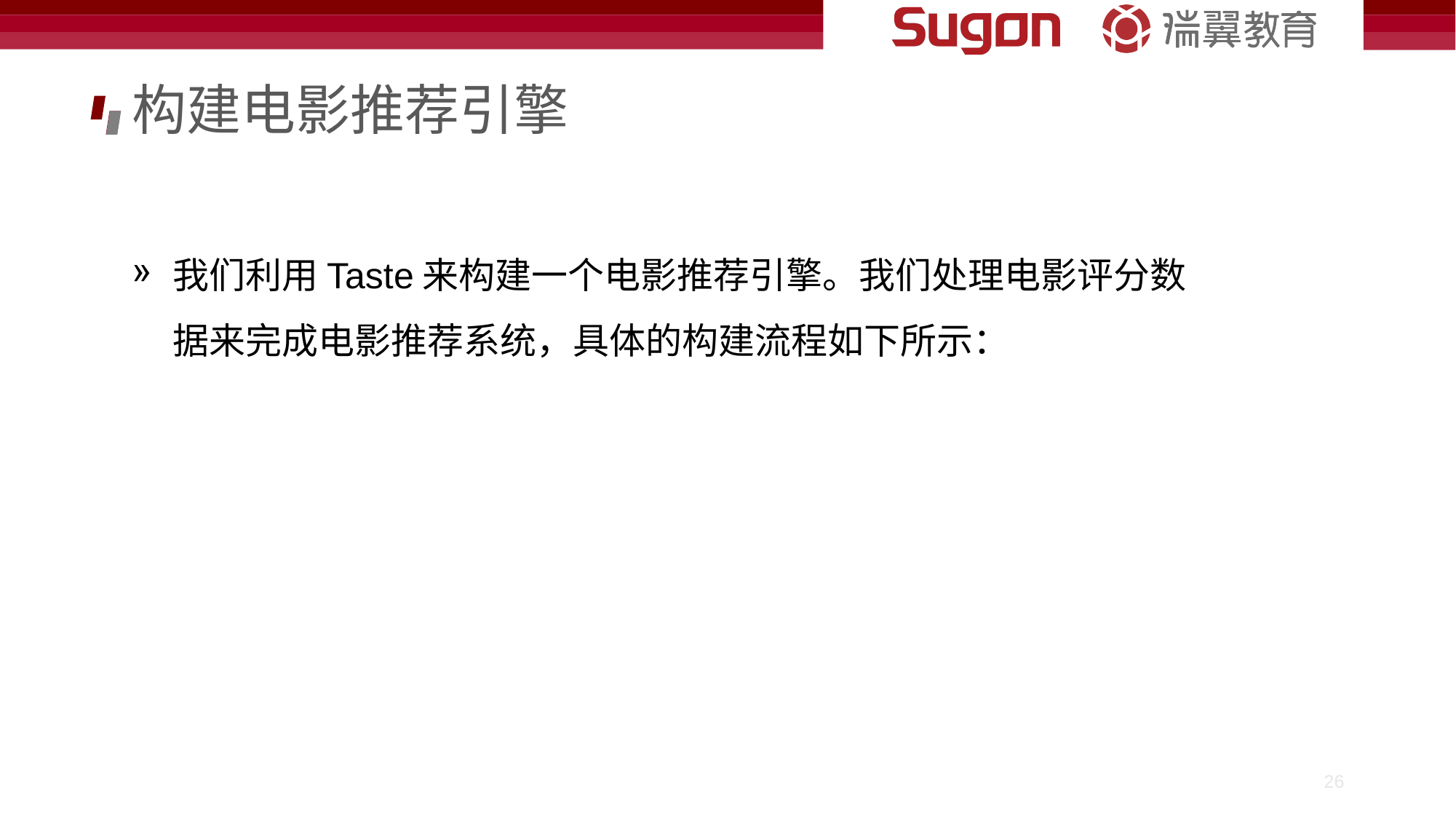

# 构建电影推荐引擎

我们利用Taste来构建一个电影推荐引擎。我们处理电影评分数据来完成电影推荐系统，具体的构建流程如下所示：
26